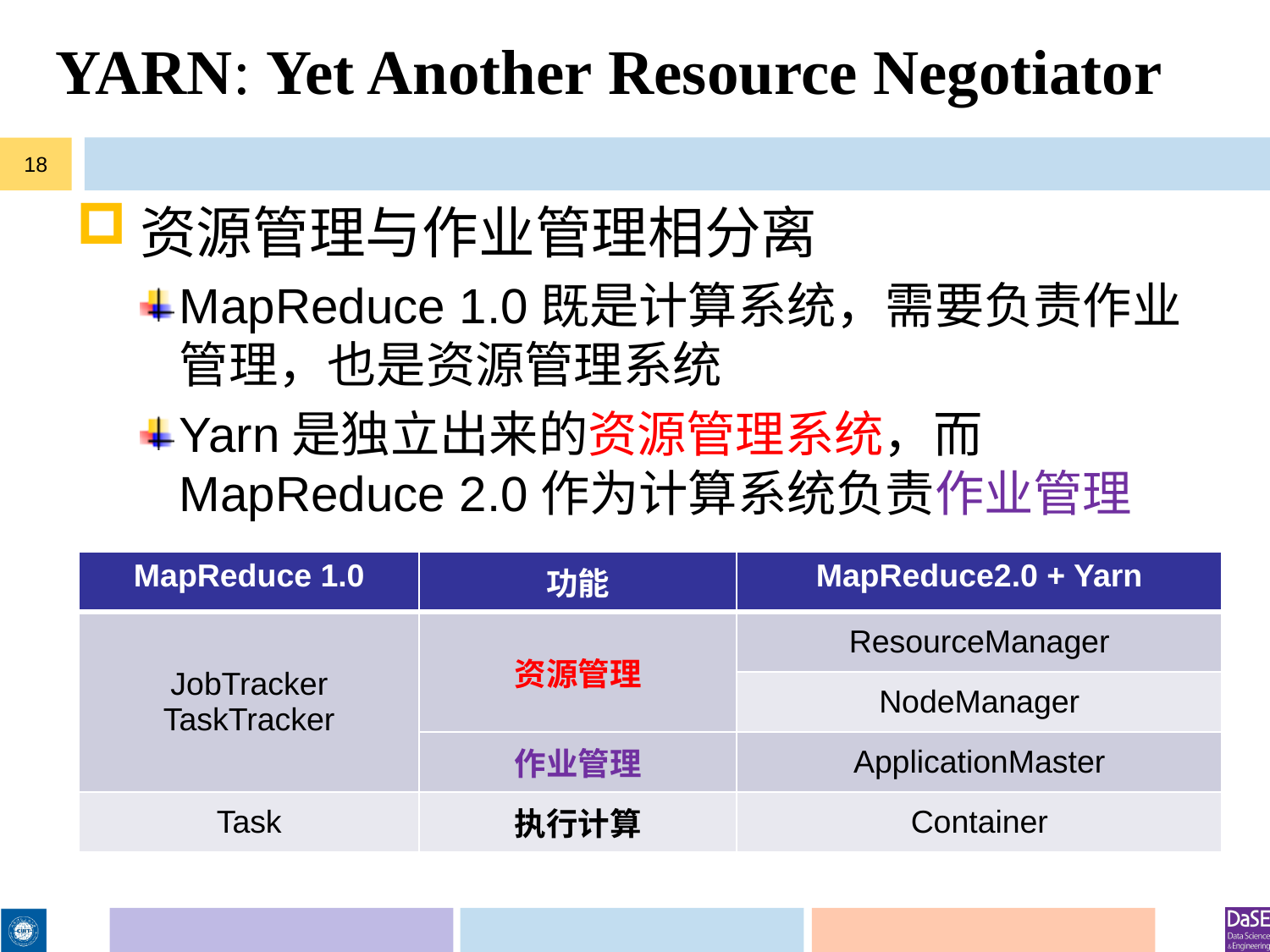

# YARN: Yet Another Resource Negotiator
18
资源管理与作业管理相分离
MapReduce 1.0既是计算系统，需要负责作业管理，也是资源管理系统
Yarn是独立出来的资源管理系统，而MapReduce 2.0作为计算系统负责作业管理
| MapReduce 1.0 | 功能 | MapReduce2.0 + Yarn |
| --- | --- | --- |
| JobTracker TaskTracker | 资源管理 | ResourceManager |
|  |  | NodeManager |
|  | 作业管理 | ApplicationMaster |
| Task | 执行计算 | Container |